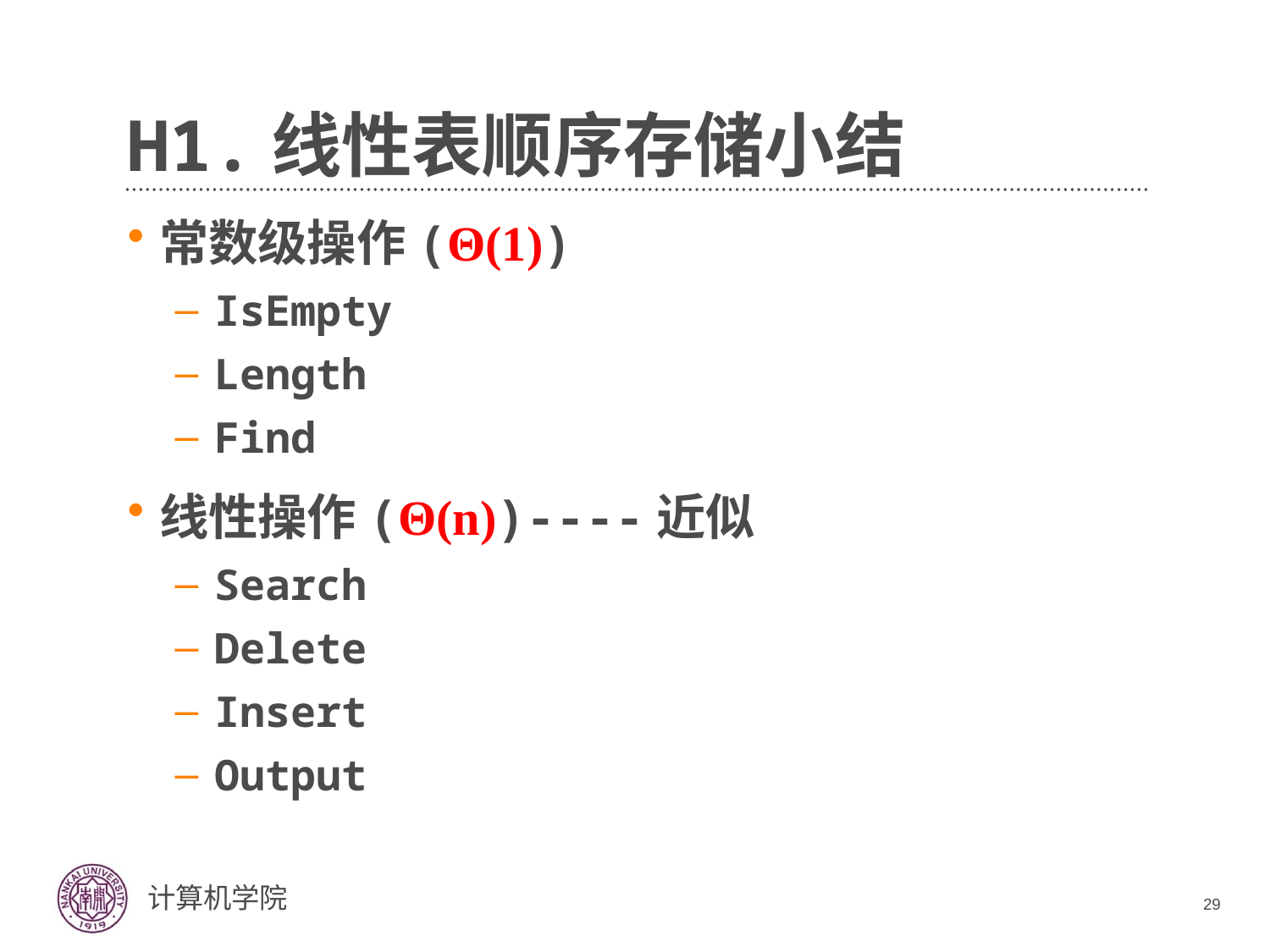

# H1.线性表顺序存储小结
常数级操作(Θ(1))
IsEmpty
Length
Find
线性操作(Θ(n))----近似
Search
Delete
Insert
Output
29